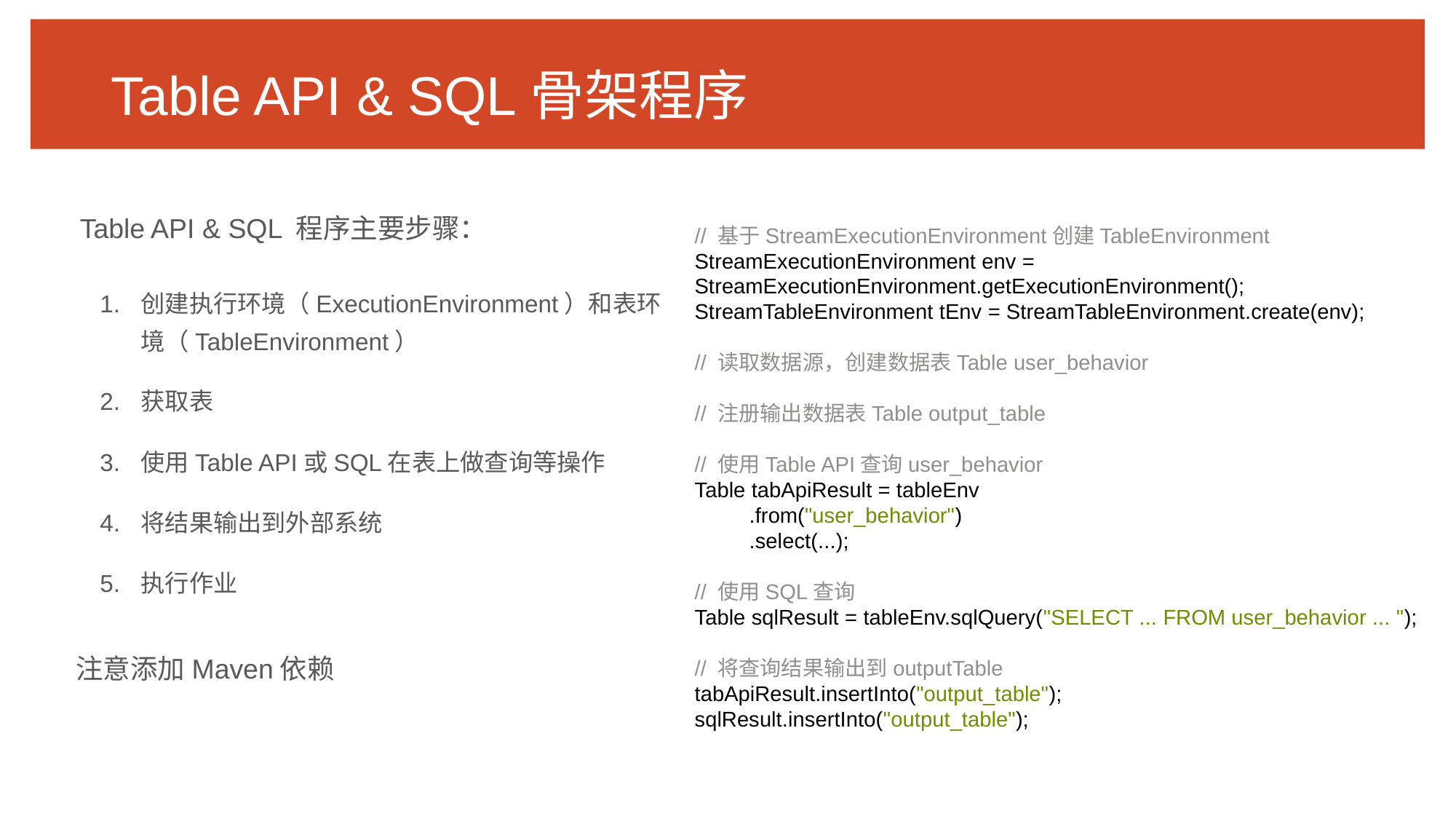

# Table API & SQL骨架程序
Table API & SQL 程序主要步骤：
// 基于StreamExecutionEnvironment创建TableEnvironment
StreamExecutionEnvironment env =
StreamExecutionEnvironment.getExecutionEnvironment();
StreamTableEnvironment tEnv = StreamTableEnvironment.create(env);

// 读取数据源，创建数据表Table user_behavior

// 注册输出数据表Table output_table

// 使用Table API查询user_behavior
Table tabApiResult = tableEnv
.from("user_behavior")
.select(...);

// 使用SQL查询
Table sqlResult = tableEnv.sqlQuery("SELECT ... FROM user_behavior ... ");

// 将查询结果输出到outputTable
tabApiResult.insertInto("output_table");
sqlResult.insertInto("output_table");
创建执行环境（ExecutionEnvironment）和表环境（TableEnvironment）
获取表
使用Table API或SQL在表上做查询等操作
将结果输出到外部系统
执行作业
注意添加Maven依赖